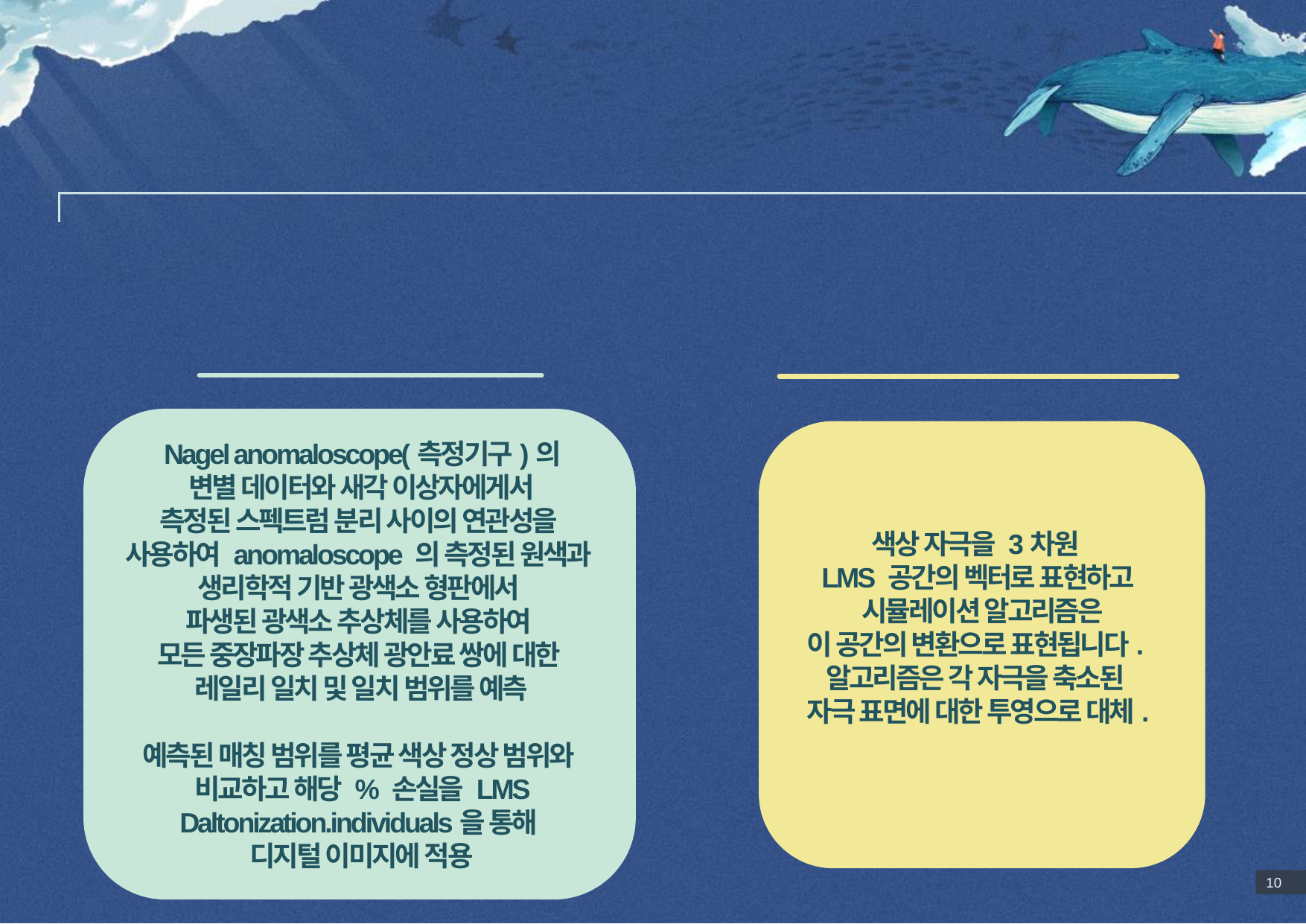

# 핵심 기술

Computerized simulation of
color appearance for dichromats
A Physiologically-based Model for
Simulation of Color Vision Deficiency

 Nagel anomaloscope(측정기구)의
변별 데이터와 새각 이상자에게서
측정된 스펙트럼 분리 사이의 연관성을
사용하여 anomaloscope 의 측정된 원색과
생리학적 기반 광색소 형판에서
파생된 광색소 추상체를 사용하여
모든 중장파장 추상체 광안료 쌍에 대한
레일리 일치 및 일치 범위를 예측

예측된 매칭 범위를 평균 색상 정상 범위와
비교하고 해당 % 손실을 LMS Daltonization.individuals을 통해
디지털 이미지에 적용
색상 자극을 3차원
LMS 공간의 벡터로 표현하고
 시뮬레이션 알고리즘은
이 공간의 변환으로 표현됩니다.
알고리즘은 각 자극을 축소된
자극 표면에 대한 투영으로 대체.

10